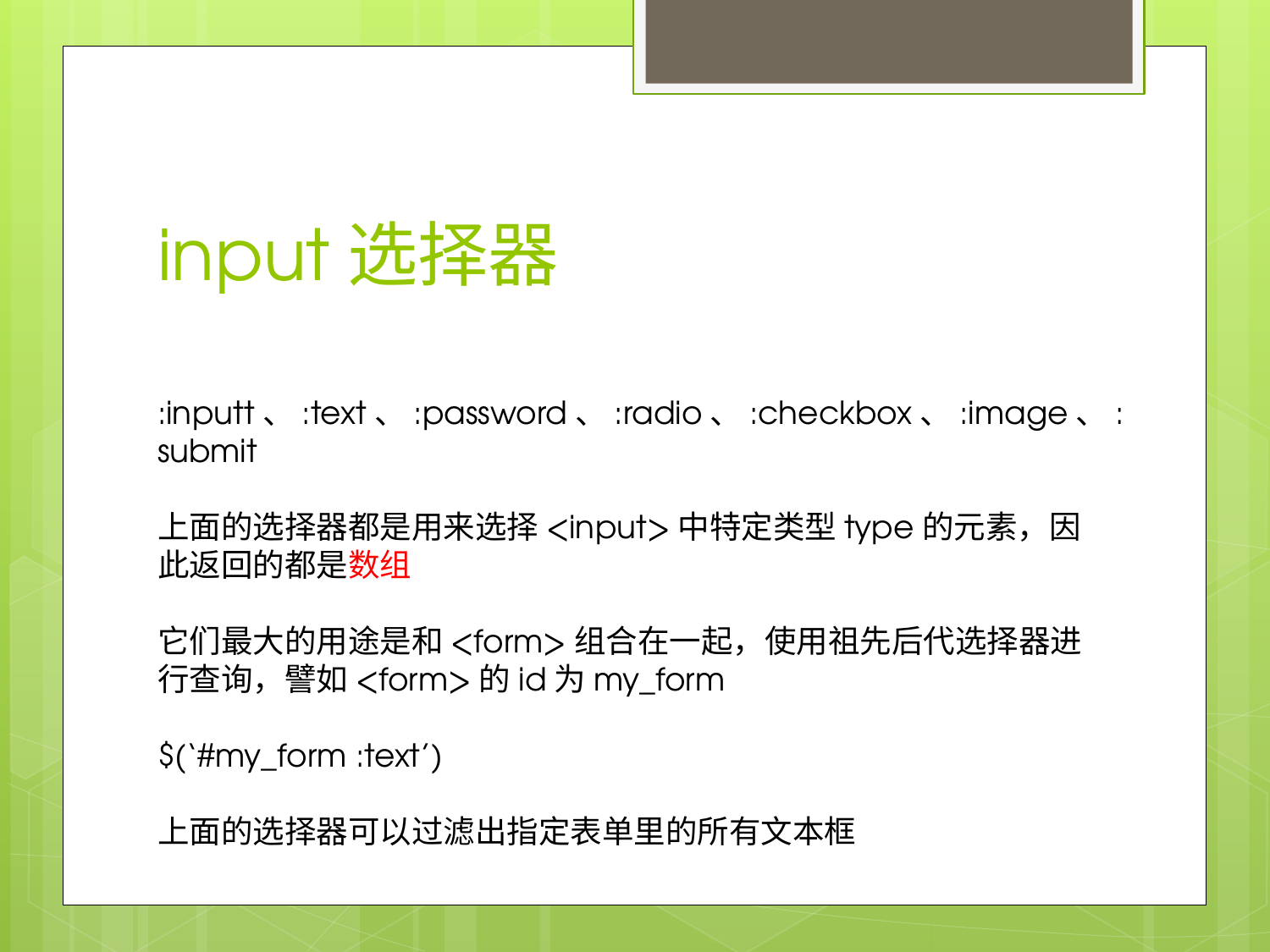

# input选择器
:inputt、:text、:password、:radio、:checkbox、:image、:submit

上面的选择器都是用来选择<input>中特定类型type的元素，因此返回的都是数组

它们最大的用途是和<form>组合在一起，使用祖先后代选择器进行查询，譬如<form>的id为my_form

$(‘#my_form :text’)

上面的选择器可以过滤出指定表单里的所有文本框